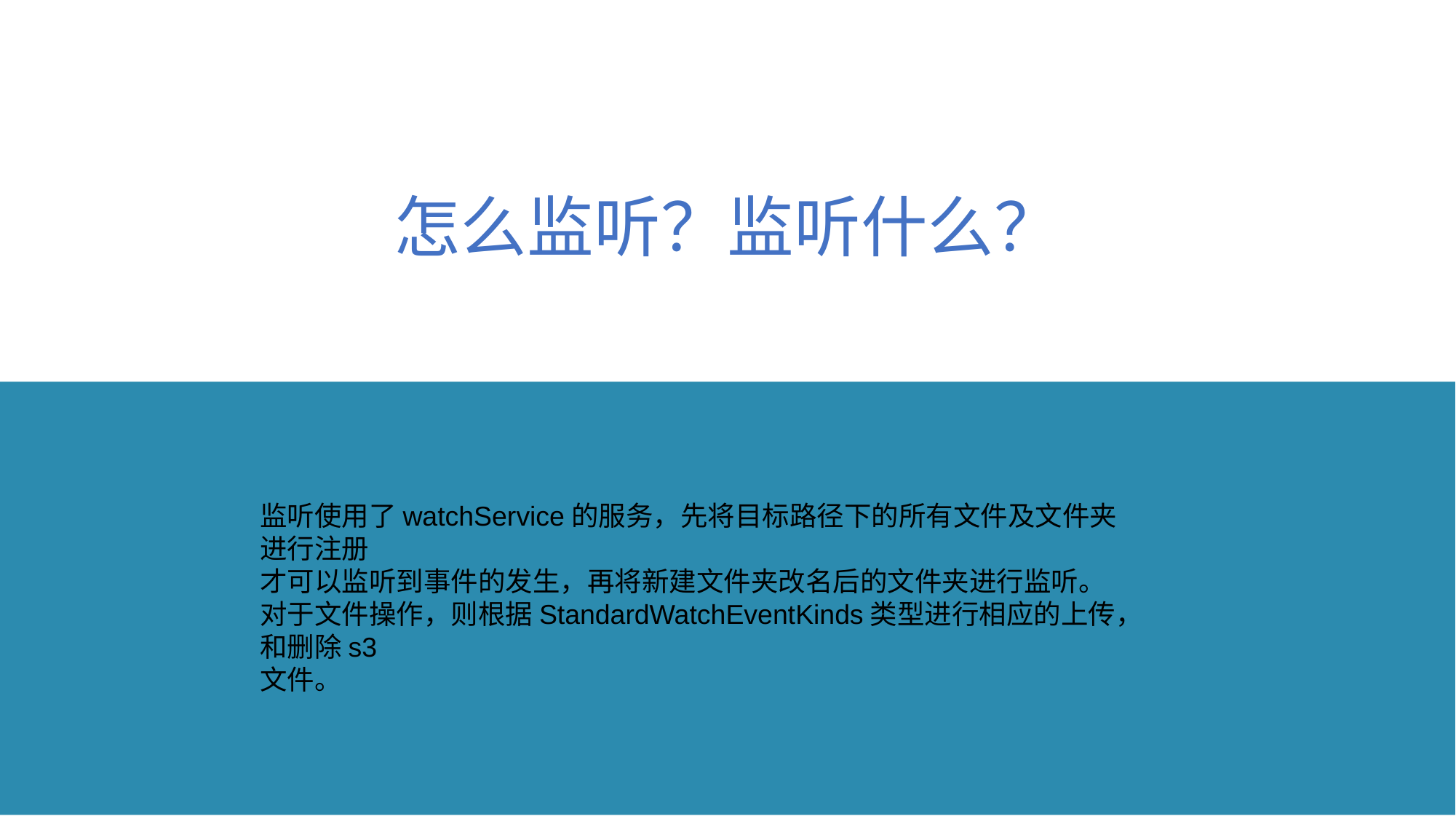

怎么监听？监听什么？

监听使用了watchService的服务，先将目标路径下的所有文件及文件夹进行注册
才可以监听到事件的发生，再将新建文件夹改名后的文件夹进行监听。
对于文件操作，则根据StandardWatchEventKinds类型进行相应的上传，和删除s3
文件。